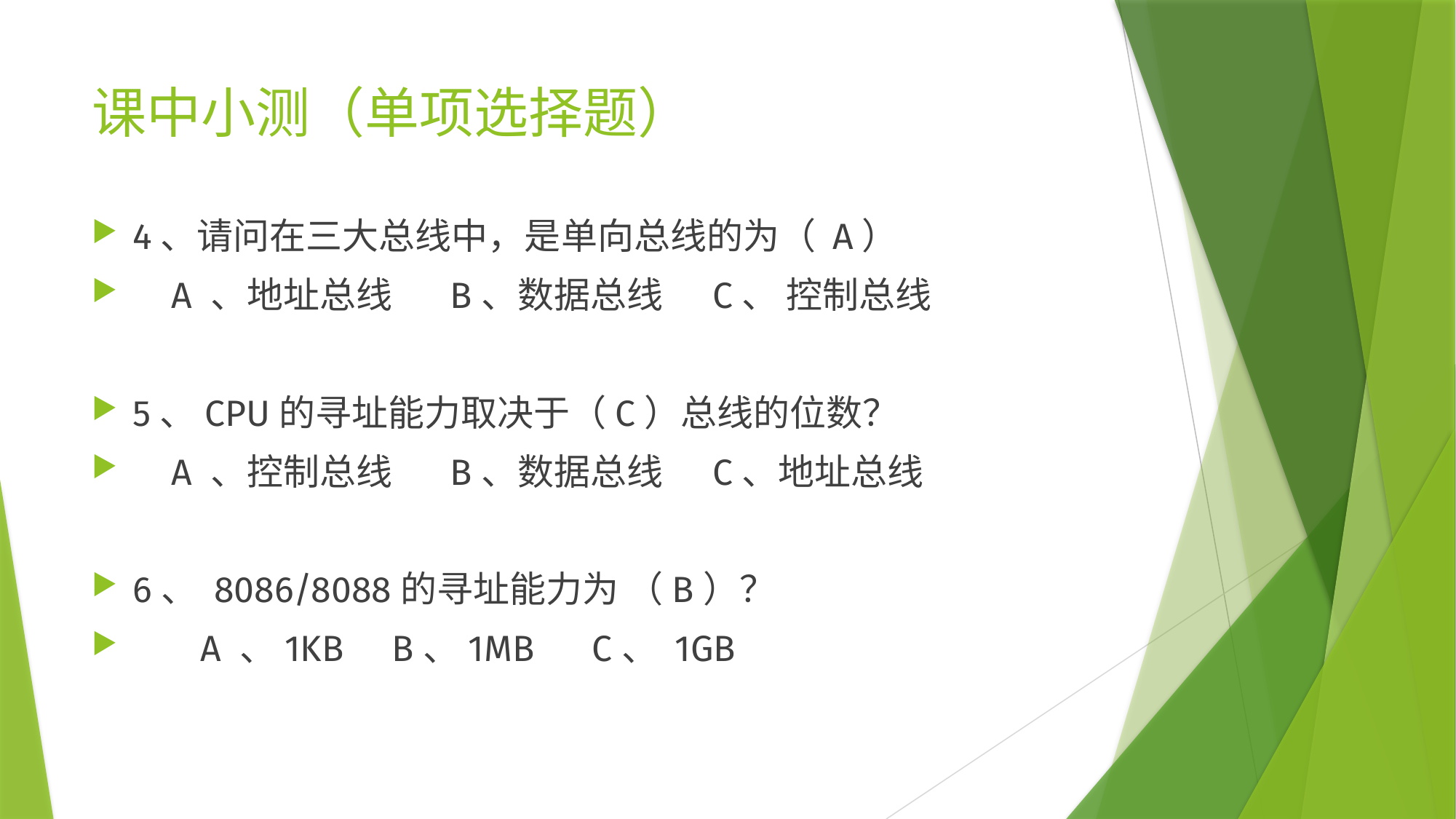

# 课中小测（单项选择题）
4、请问在三大总线中，是单向总线的为（ A）
    A 、地址总线      B、数据总线     C、 控制总线

5、CPU的寻址能力取决于（C）总线的位数？
    A 、控制总线      B、数据总线     C、地址总线

6、 8086/8088的寻址能力为 （B）？
       A 、1KB     B、1MB      C、 1GB